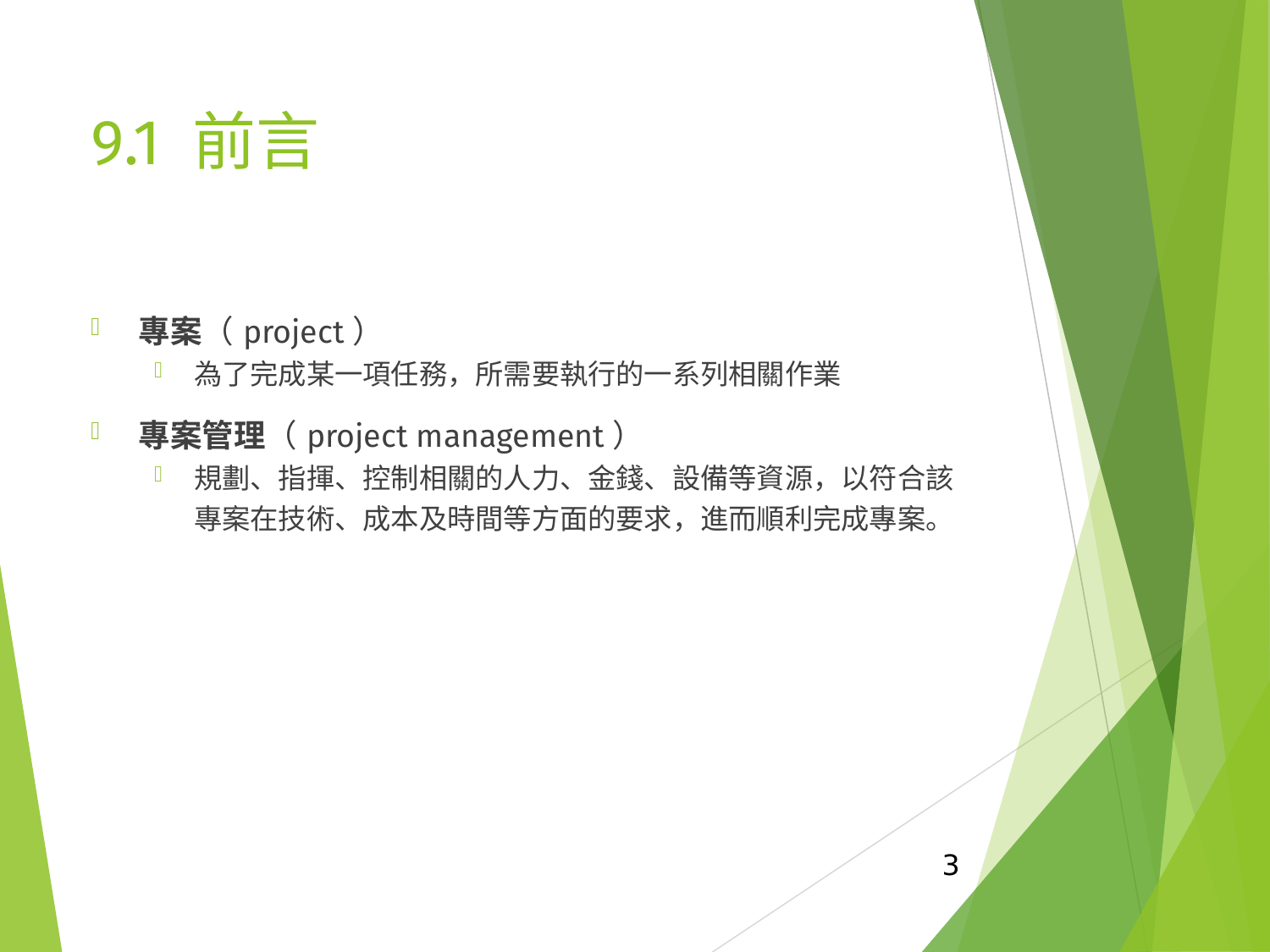

9.1 前言
專案（project）
為了完成某一項任務，所需要執行的一系列相關作業
專案管理（project management）
規劃、指揮、控制相關的人力、金錢、設備等資源，以符合該專案在技術、成本及時間等方面的要求，進而順利完成專案。
3